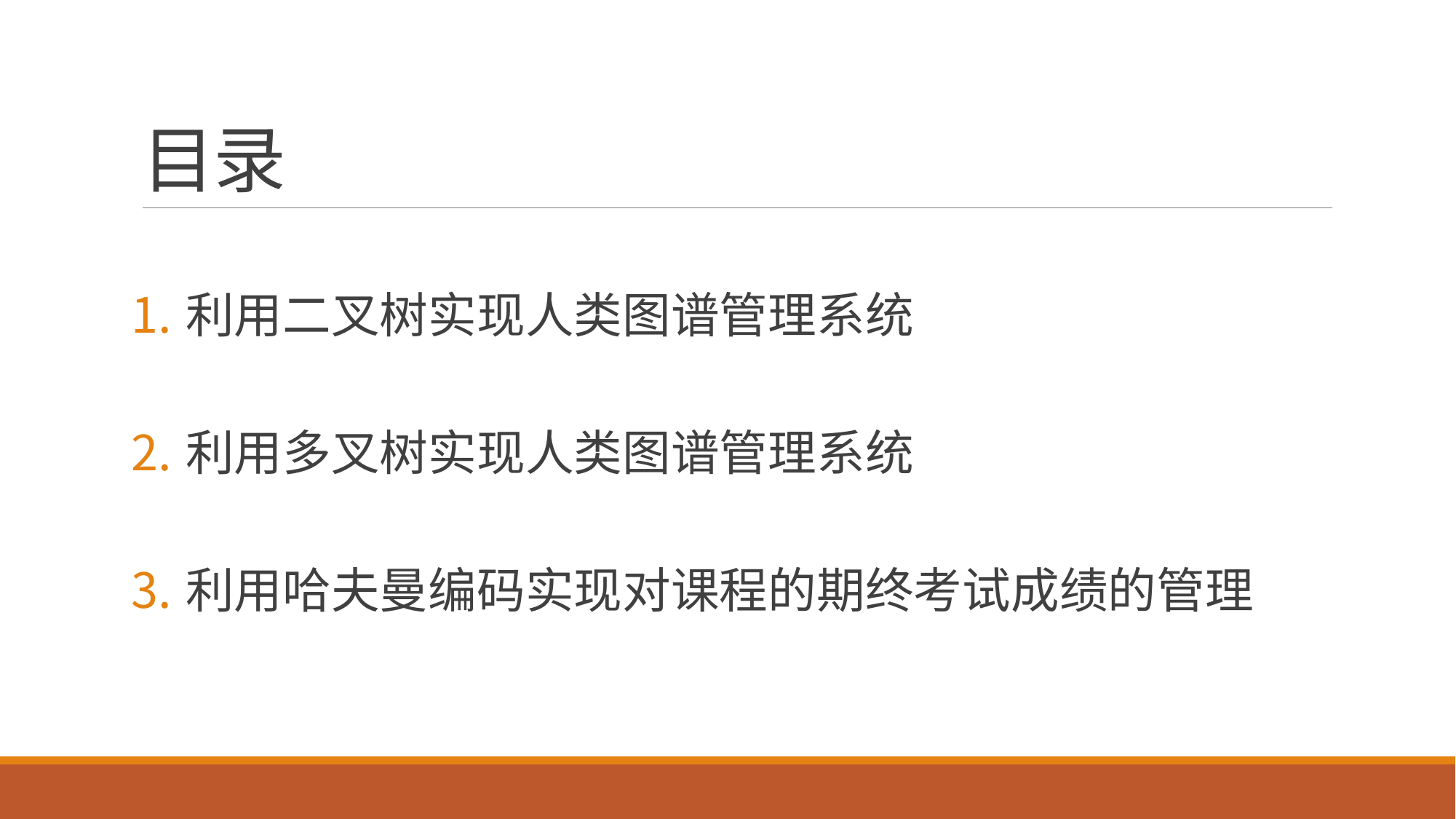

# 目录
利用二叉树实现人类图谱管理系统
利用多叉树实现人类图谱管理系统
利用哈夫曼编码实现对课程的期终考试成绩的管理